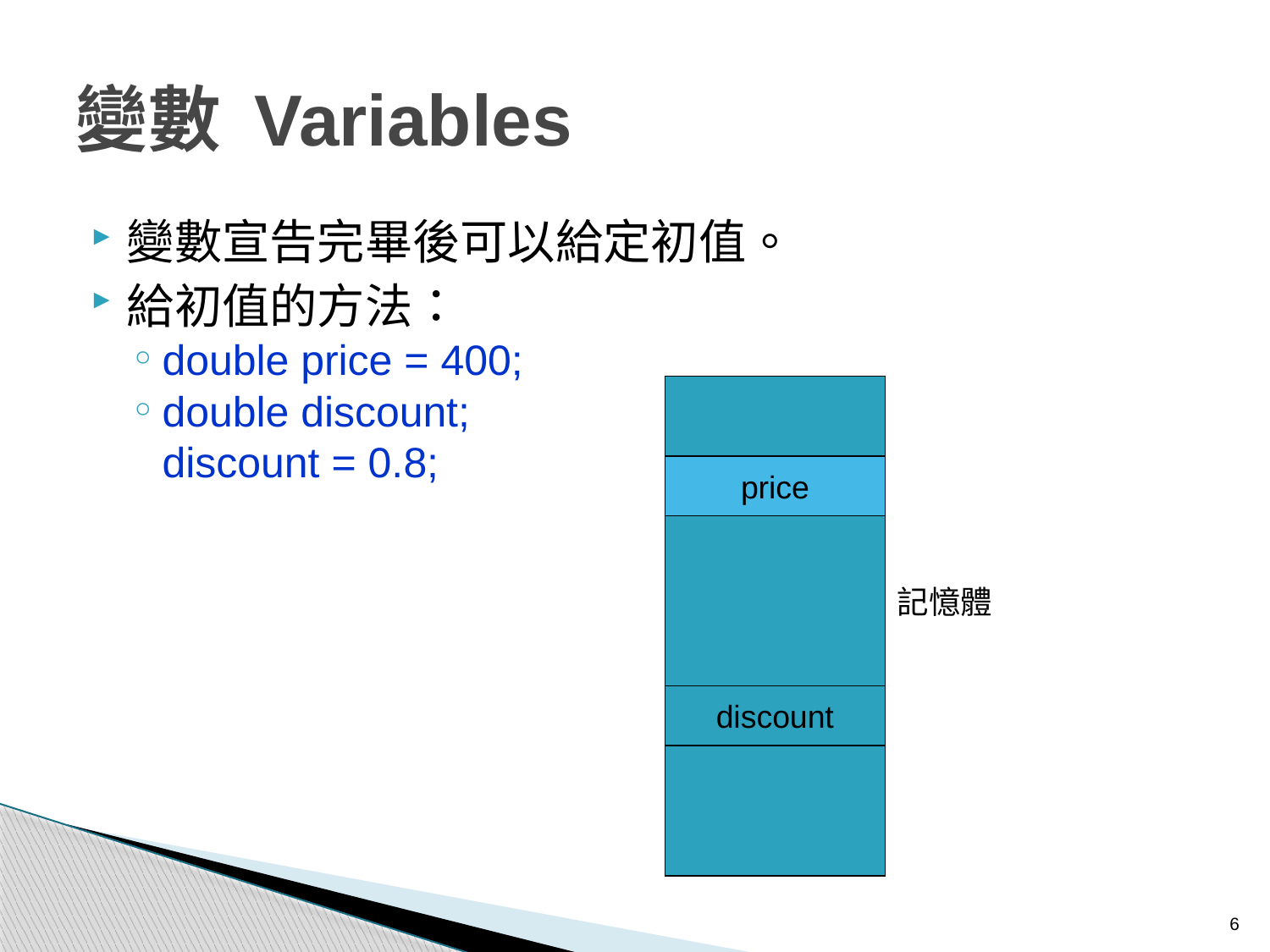

# 變數 Variables
變數宣告完畢後可以給定初值。
給初值的方法：
double price = 400;
double discount;
	discount = 0.8;

price
記憶體
discount
6